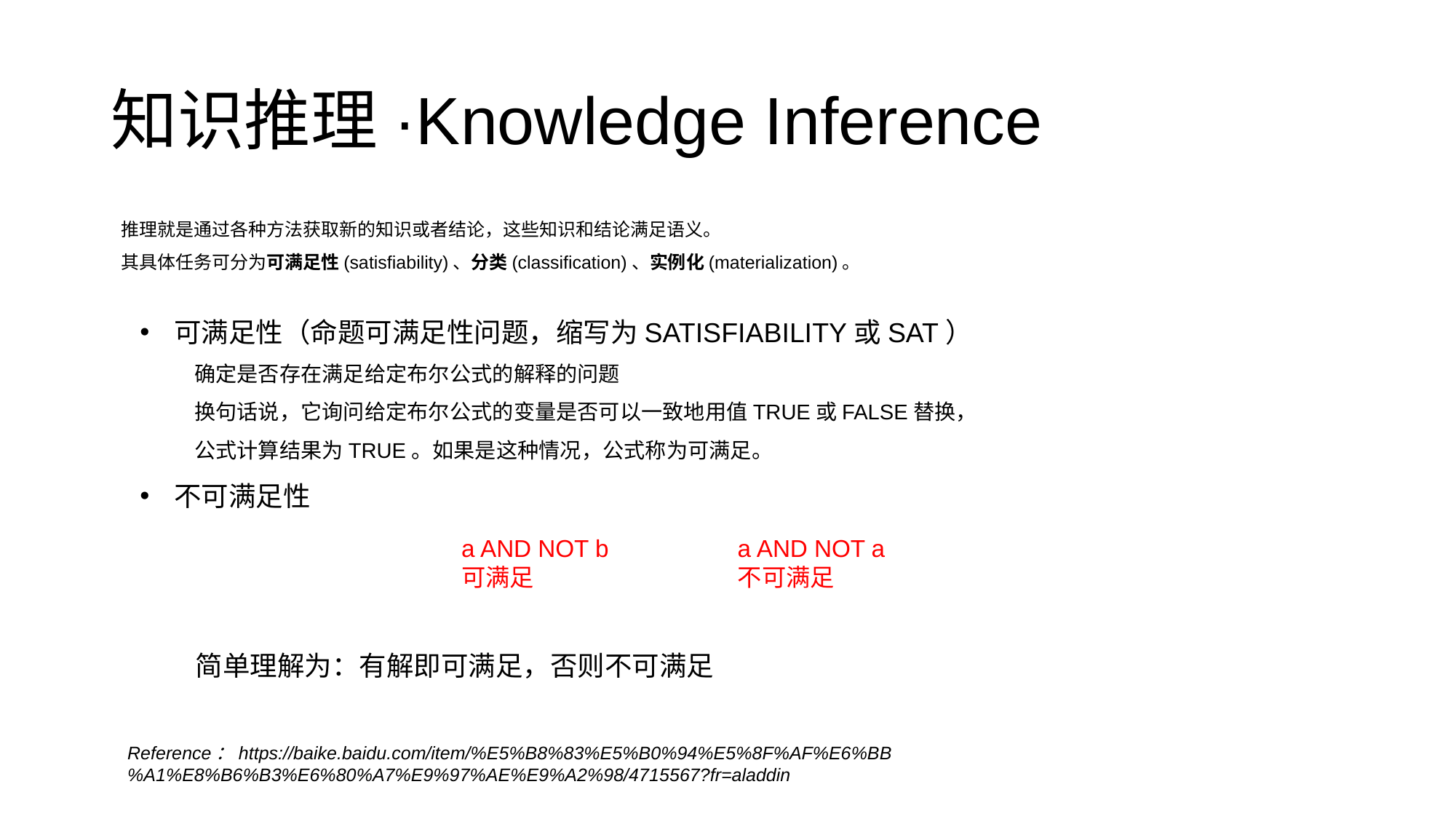

# 知识推理·Knowledge Inference
推理就是通过各种方法获取新的知识或者结论，这些知识和结论满足语义。
其具体任务可分为可满足性(satisfiability)、分类(classification)、实例化(materialization)。
可满足性（命题可满足性问题，缩写为SATISFIABILITY或SAT）
确定是否存在满足给定布尔公式的解释的问题
换句话说，它询问给定布尔公式的变量是否可以一致地用值TRUE或FALSE替换，
公式计算结果为TRUE。如果是这种情况，公式称为可满足。
不可满足性
a AND NOT a
不可满足
a AND NOT b
可满足
简单理解为：有解即可满足，否则不可满足
Reference：https://baike.baidu.com/item/%E5%B8%83%E5%B0%94%E5%8F%AF%E6%BB%A1%E8%B6%B3%E6%80%A7%E9%97%AE%E9%A2%98/4715567?fr=aladdin